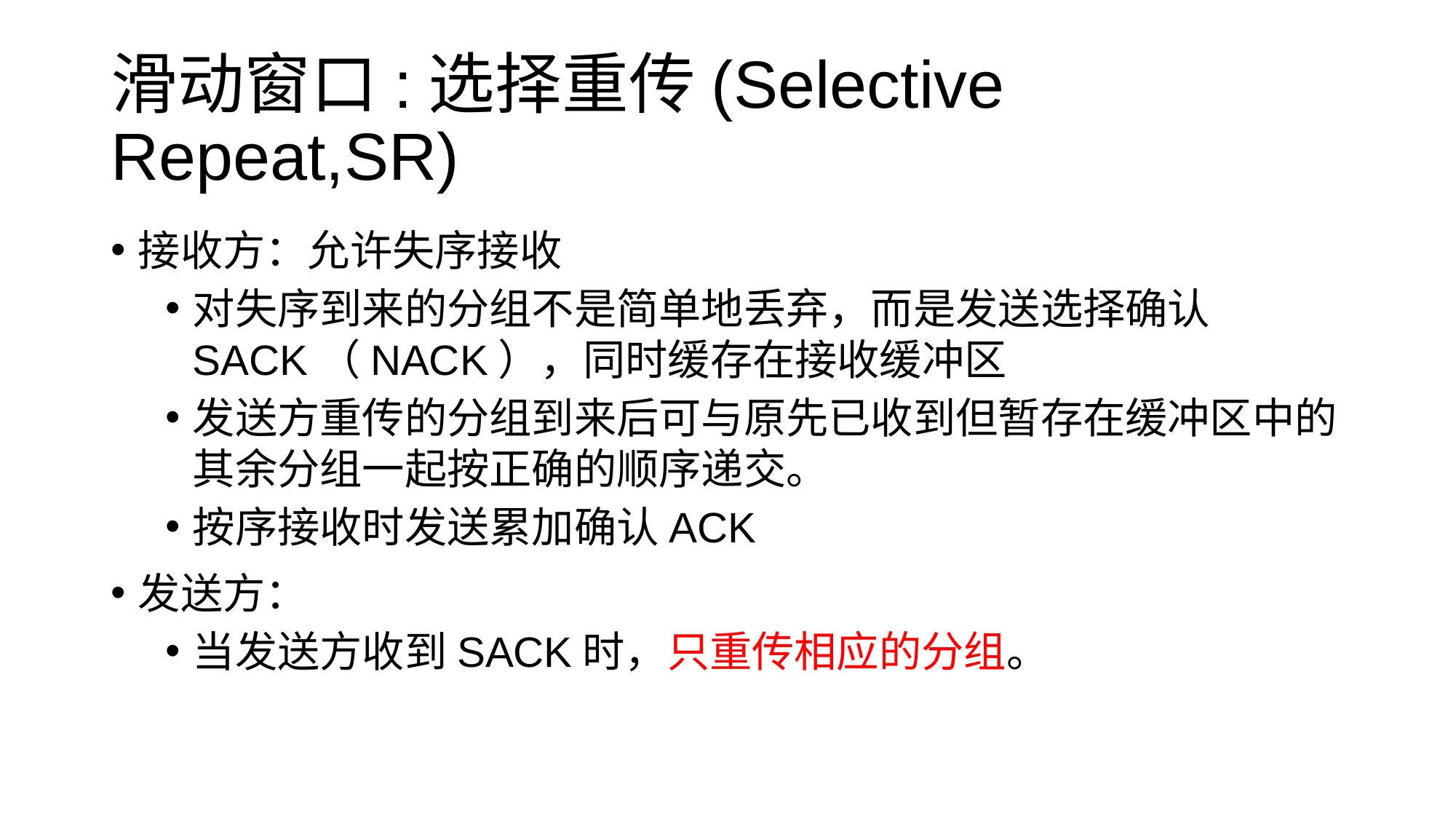

# 滑动窗口:选择重传(Selective Repeat,SR)
接收方：允许失序接收
对失序到来的分组不是简单地丢弃，而是发送选择确认SACK（NACK），同时缓存在接收缓冲区
发送方重传的分组到来后可与原先已收到但暂存在缓冲区中的其余分组一起按正确的顺序递交。
按序接收时发送累加确认ACK
发送方：
当发送方收到SACK时，只重传相应的分组。